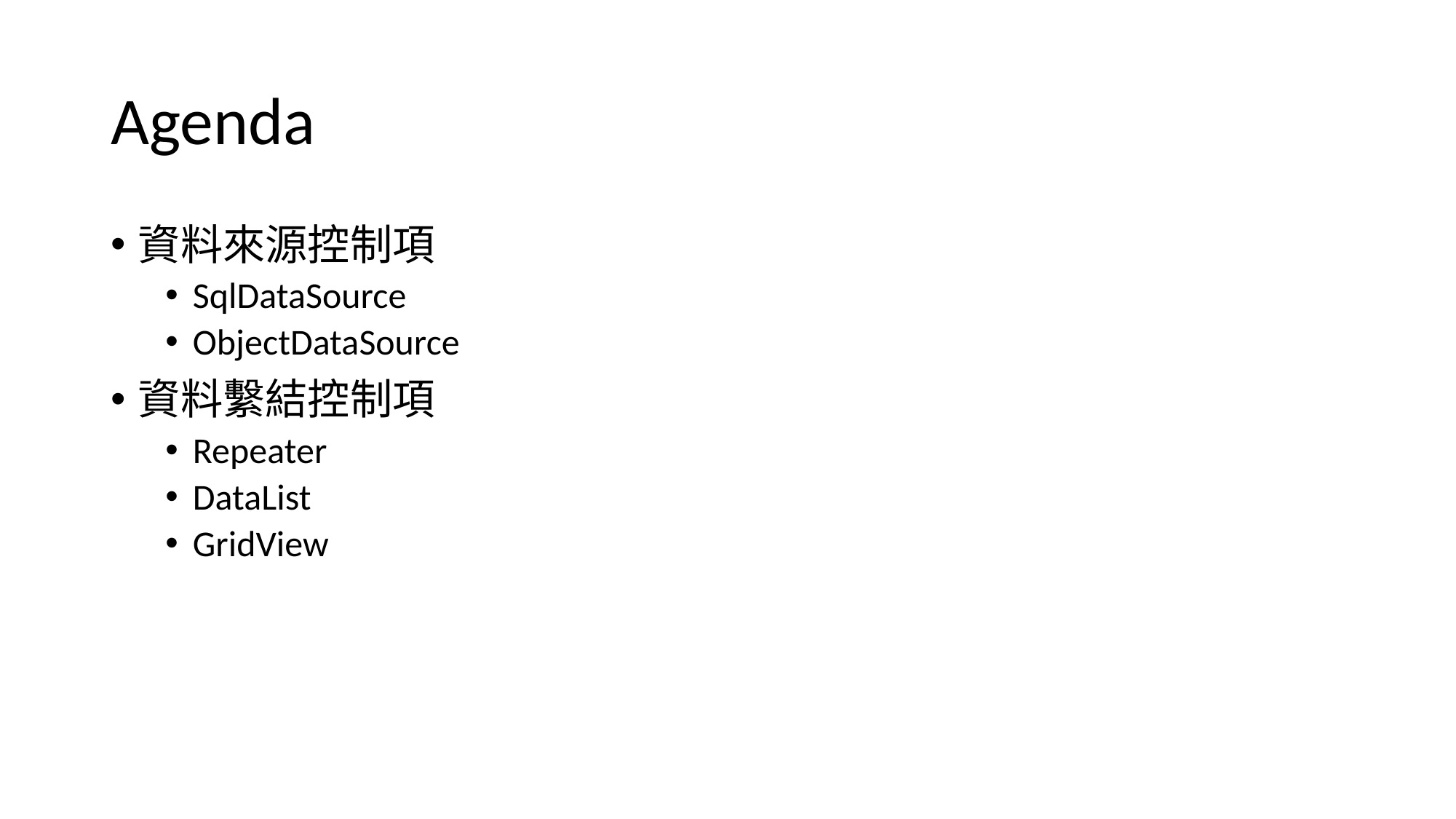

# Agenda
資料來源控制項
SqlDataSource
ObjectDataSource
資料繫結控制項
Repeater
DataList
GridView